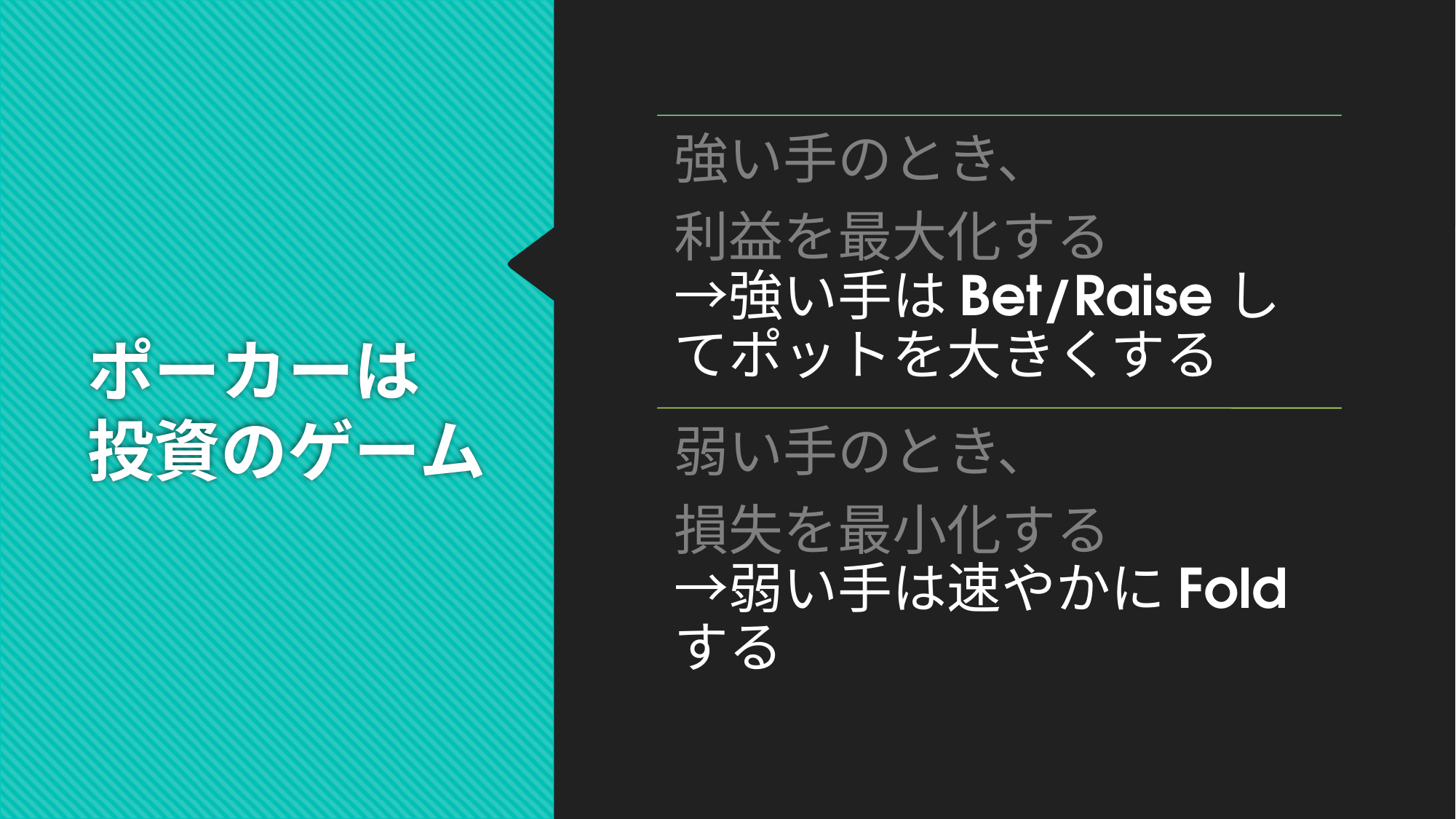

強い手のとき、
利益を最大化する
→強い手はBet/Raiseしてポットを大きくする
弱い手のとき、
損失を最小化する
→弱い手は速やかにFoldする
# ポーカーは 投資のゲーム